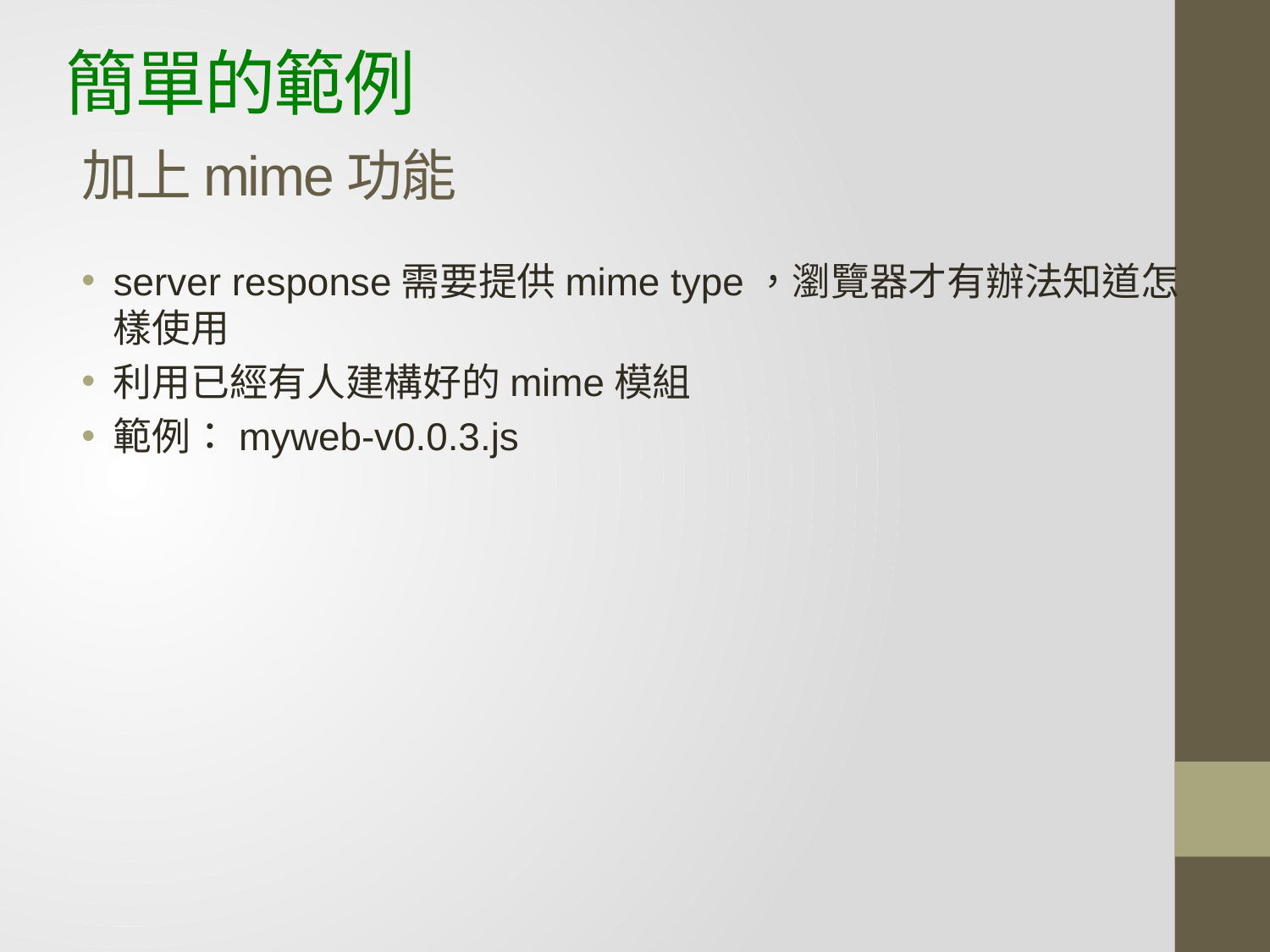

# 簡單的範例 加上mime功能

server response需要提供mime type，瀏覽器才有辦法知道怎樣使用
利用已經有人建構好的mime模組
範例：myweb-v0.0.3.js